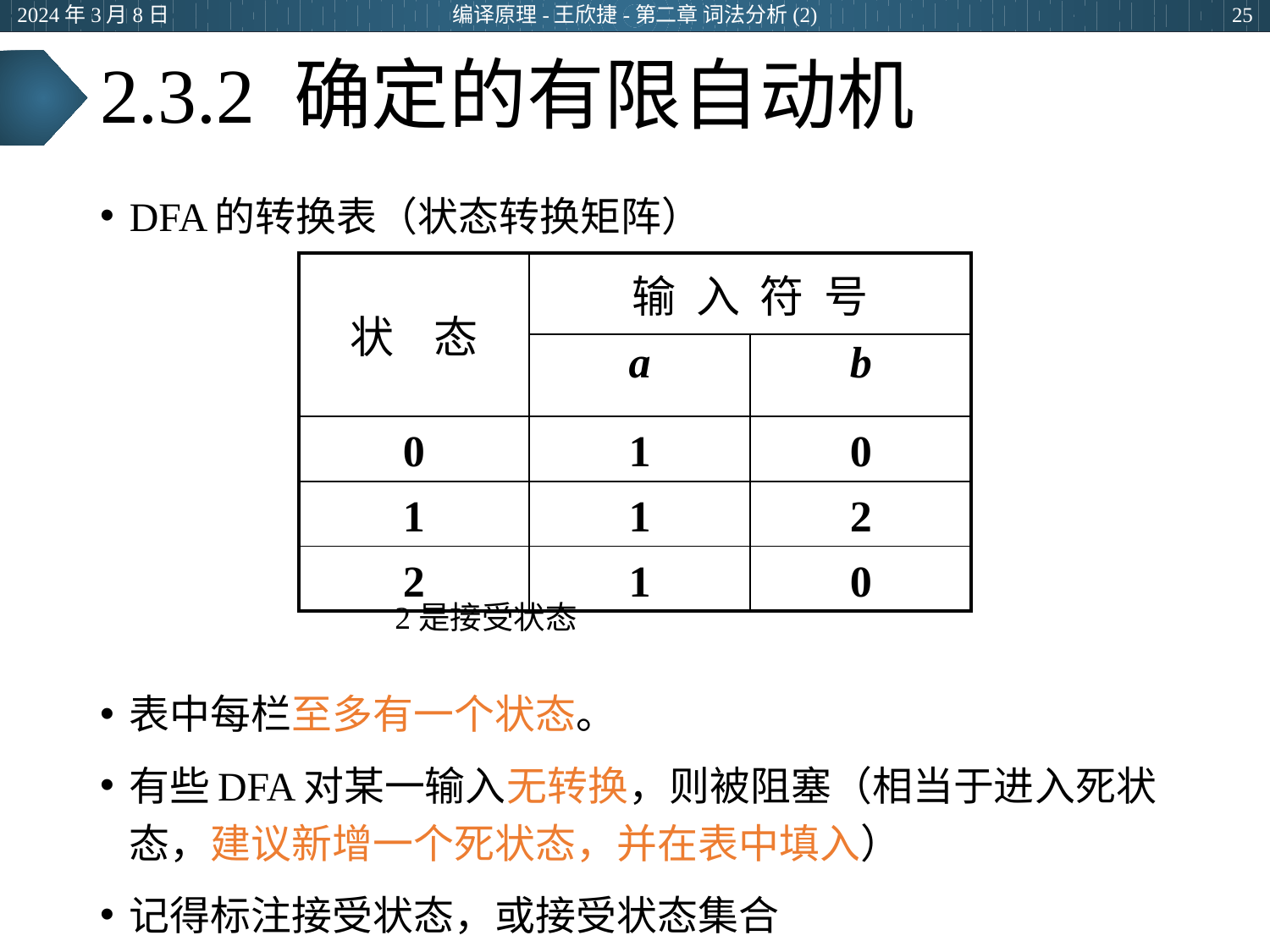

2024年3月8日
编译原理-王欣捷-第二章 词法分析(2)
25
# 2.3.2 确定的有限自动机
DFA的转换表（状态转换矩阵）

表中每栏至多有一个状态。
有些DFA对某一输入无转换，则被阻塞（相当于进入死状态，建议新增一个死状态，并在表中填入）
记得标注接受状态，或接受状态集合
| 状 态 | 输 入 符 号 |  |
| --- | --- | --- |
|  | a | b |
| 0 | 1 | 0 |
| 1 | 1 | 2 |
| 2 | 1 | 0 |
2是接受状态